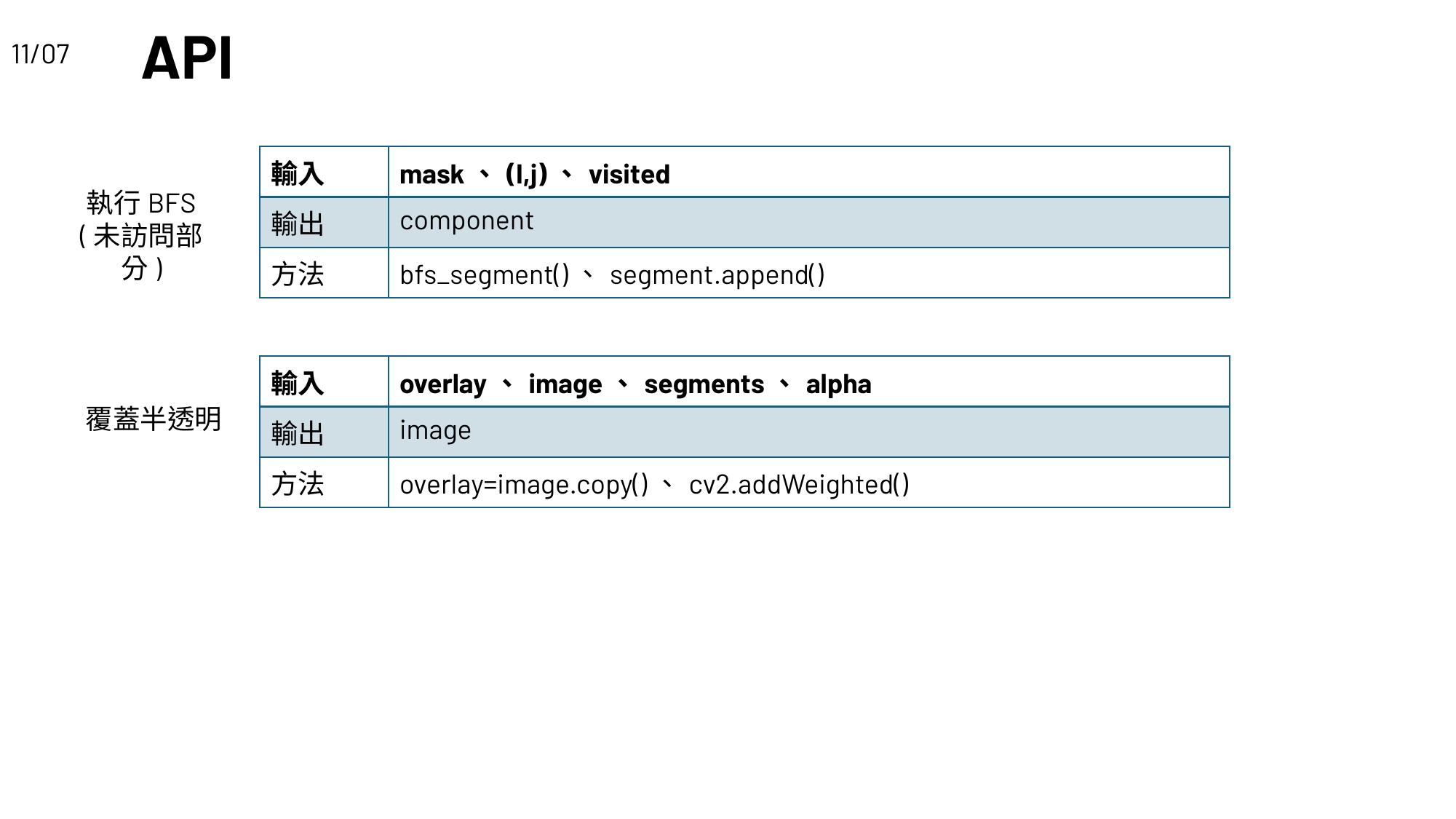

API
# 11/07
| 輸入 | mask、(I,j)、visited |
| --- | --- |
| 輸出 | component |
| 方法 | bfs\_segment()、segment.append() |
執行BFS
(未訪問部分)
| 輸入 | overlay、image、segments、alpha |
| --- | --- |
| 輸出 | image |
| 方法 | overlay=image.copy()、cv2.addWeighted() |
覆蓋半透明